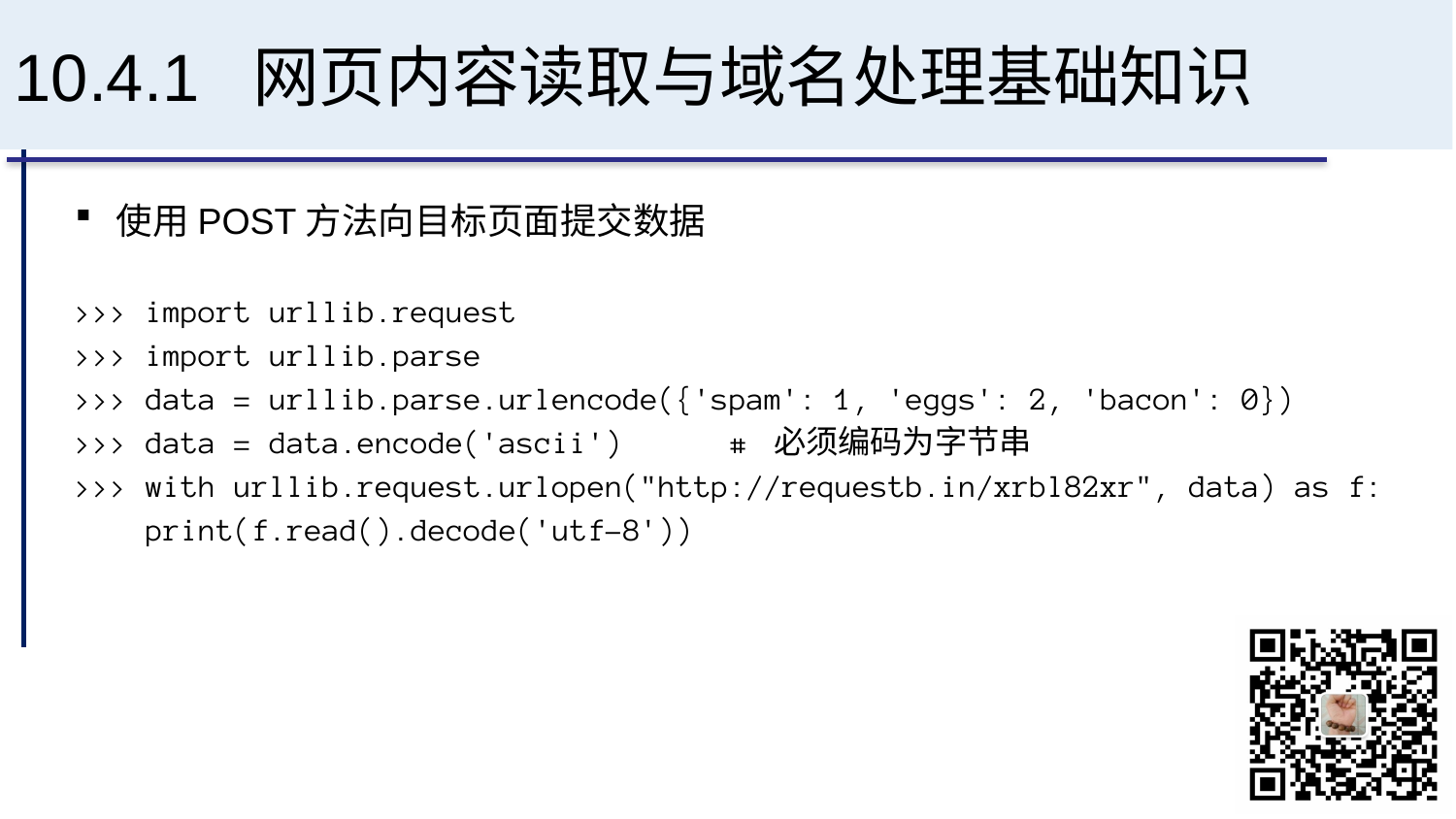

# 10.4.1  网页内容读取与域名处理基础知识
使用POST方法向目标页面提交数据

>>> import urllib.request
>>> import urllib.parse
>>> data = urllib.parse.urlencode({'spam': 1, 'eggs': 2, 'bacon': 0})
>>> data = data.encode('ascii')      # 必须编码为字节串
>>> with urllib.request.urlopen("http://requestb.in/xrbl82xr", data) as f:
    print(f.read().decode('utf-8'))